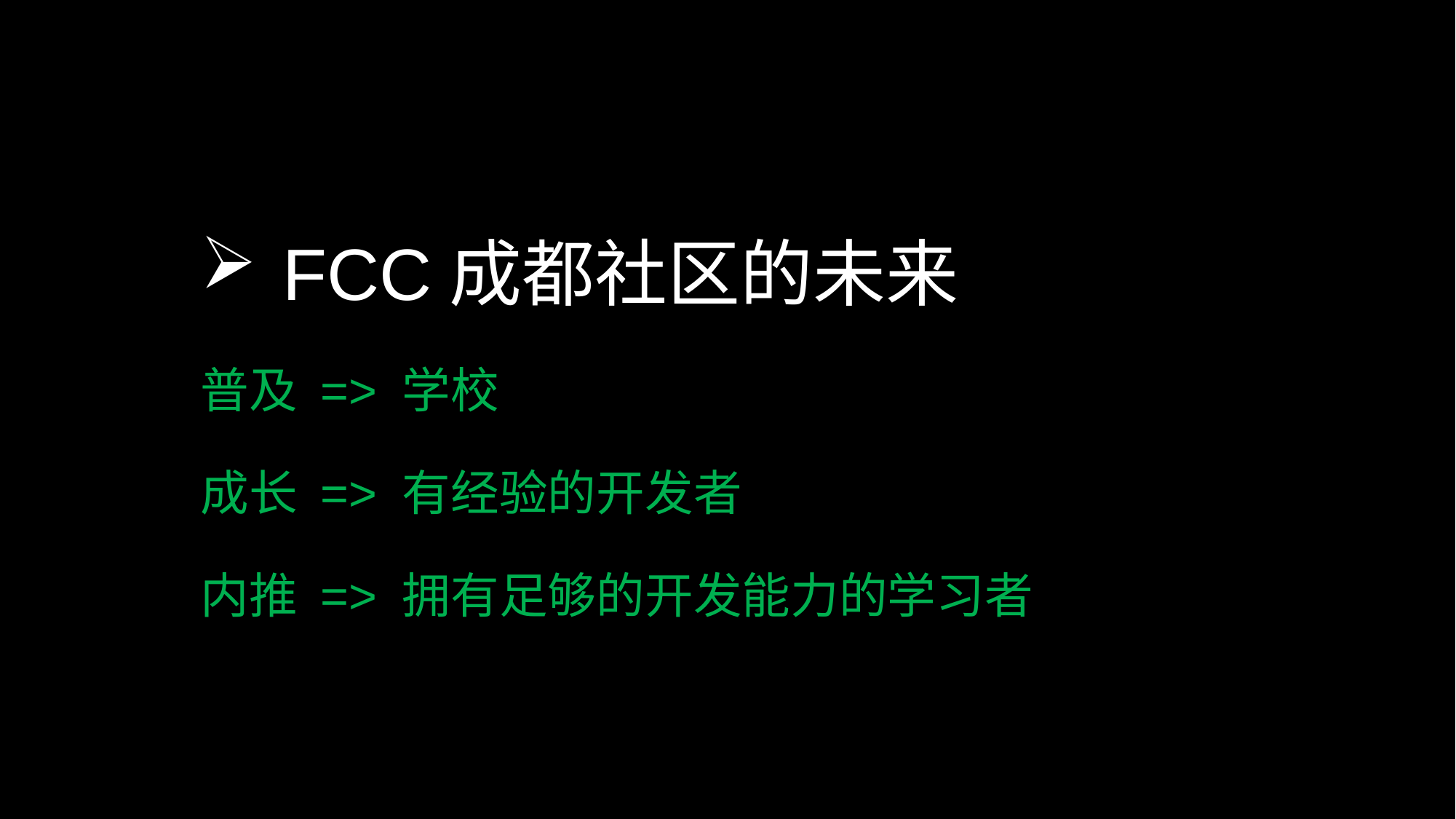

FCC成都社区的未来
普及 => 学校
成长 => 有经验的开发者
内推 => 拥有足够的开发能力的学习者